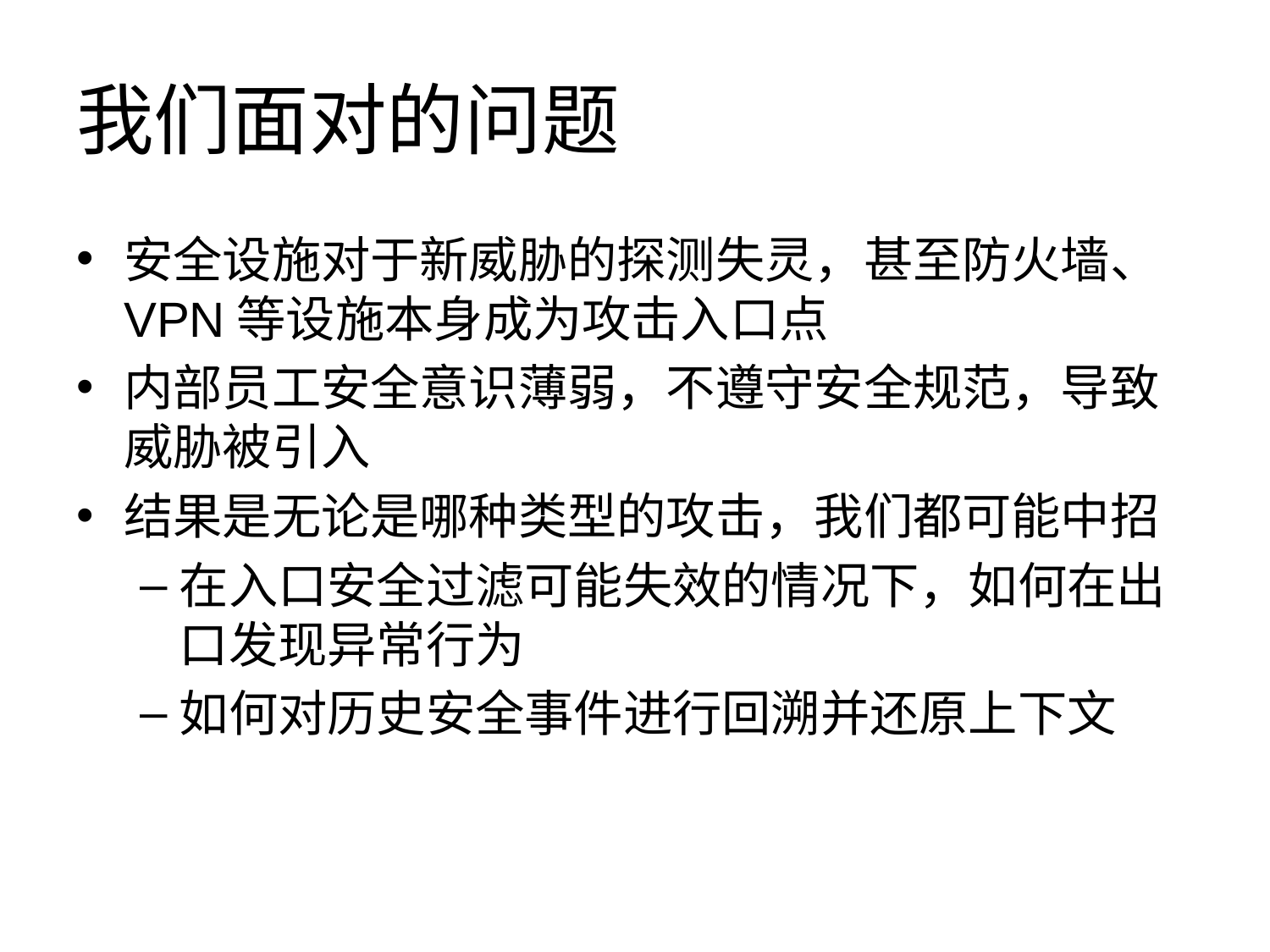

# 我们面对的问题
安全设施对于新威胁的探测失灵，甚至防火墙、VPN等设施本身成为攻击入口点
内部员工安全意识薄弱，不遵守安全规范，导致威胁被引入
结果是无论是哪种类型的攻击，我们都可能中招
在入口安全过滤可能失效的情况下，如何在出口发现异常行为
如何对历史安全事件进行回溯并还原上下文